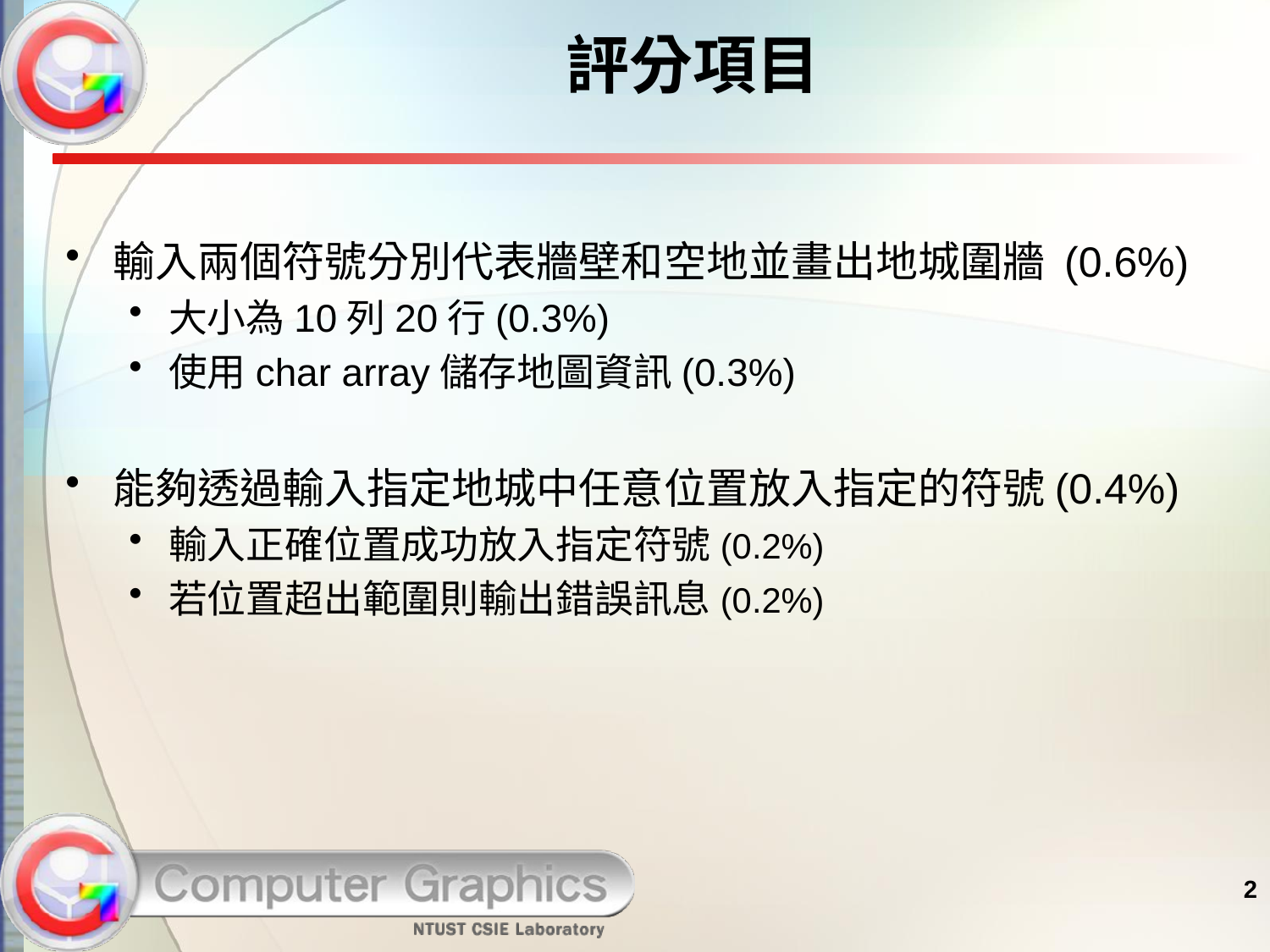

# 評分項目

輸入兩個符號分別代表牆壁和空地並畫出地城圍牆 (0.6%)
大小為10列20行(0.3%)
使用char array儲存地圖資訊(0.3%)

能夠透過輸入指定地城中任意位置放入指定的符號(0.4%)
輸入正確位置成功放入指定符號(0.2%)
若位置超出範圍則輸出錯誤訊息(0.2%)

2